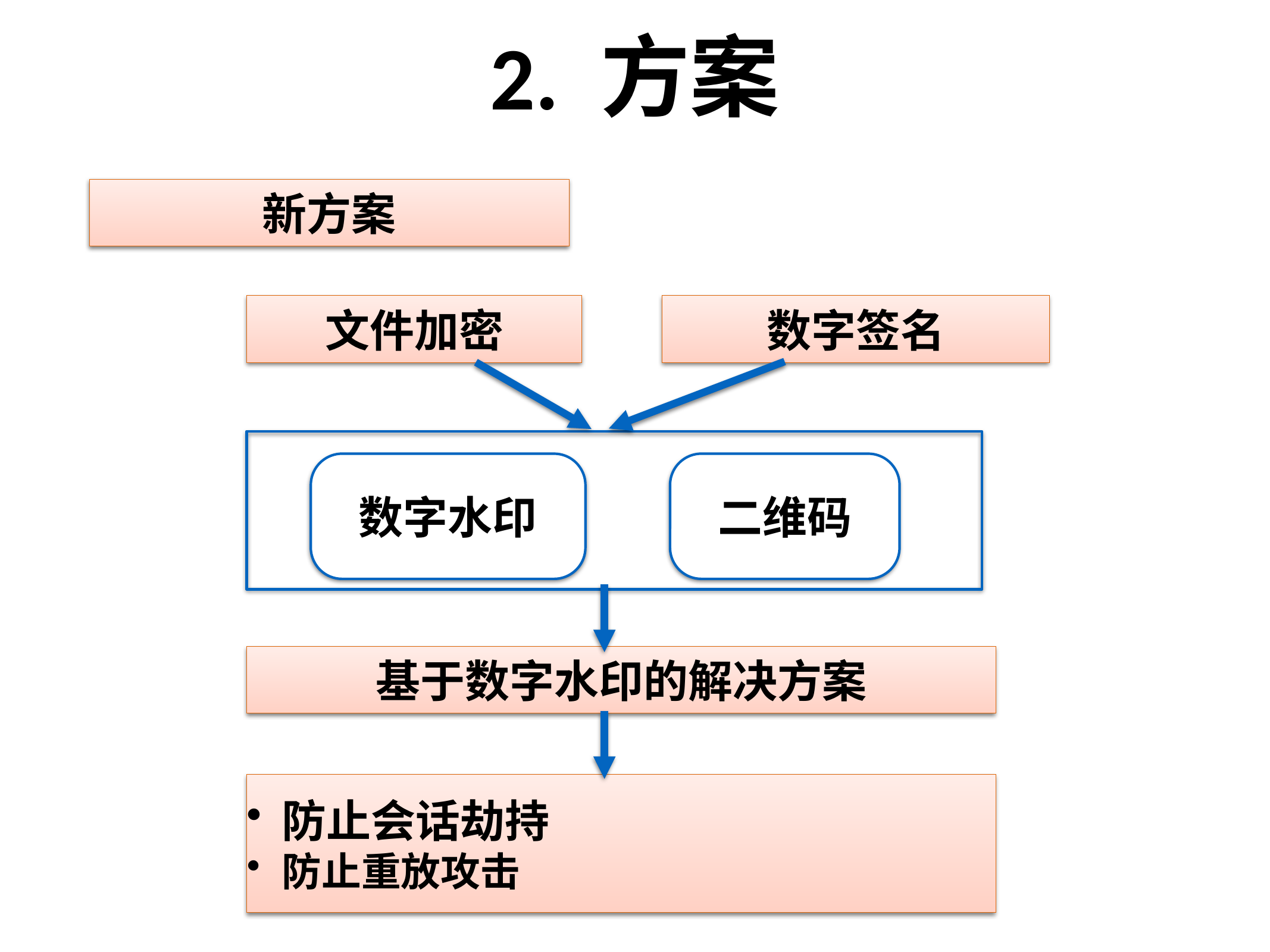

# 2. 方案
新方案
文件加密
数字签名

数字水印
二维码

基于数字水印的解决方案

防止会话劫持
防止重放攻击